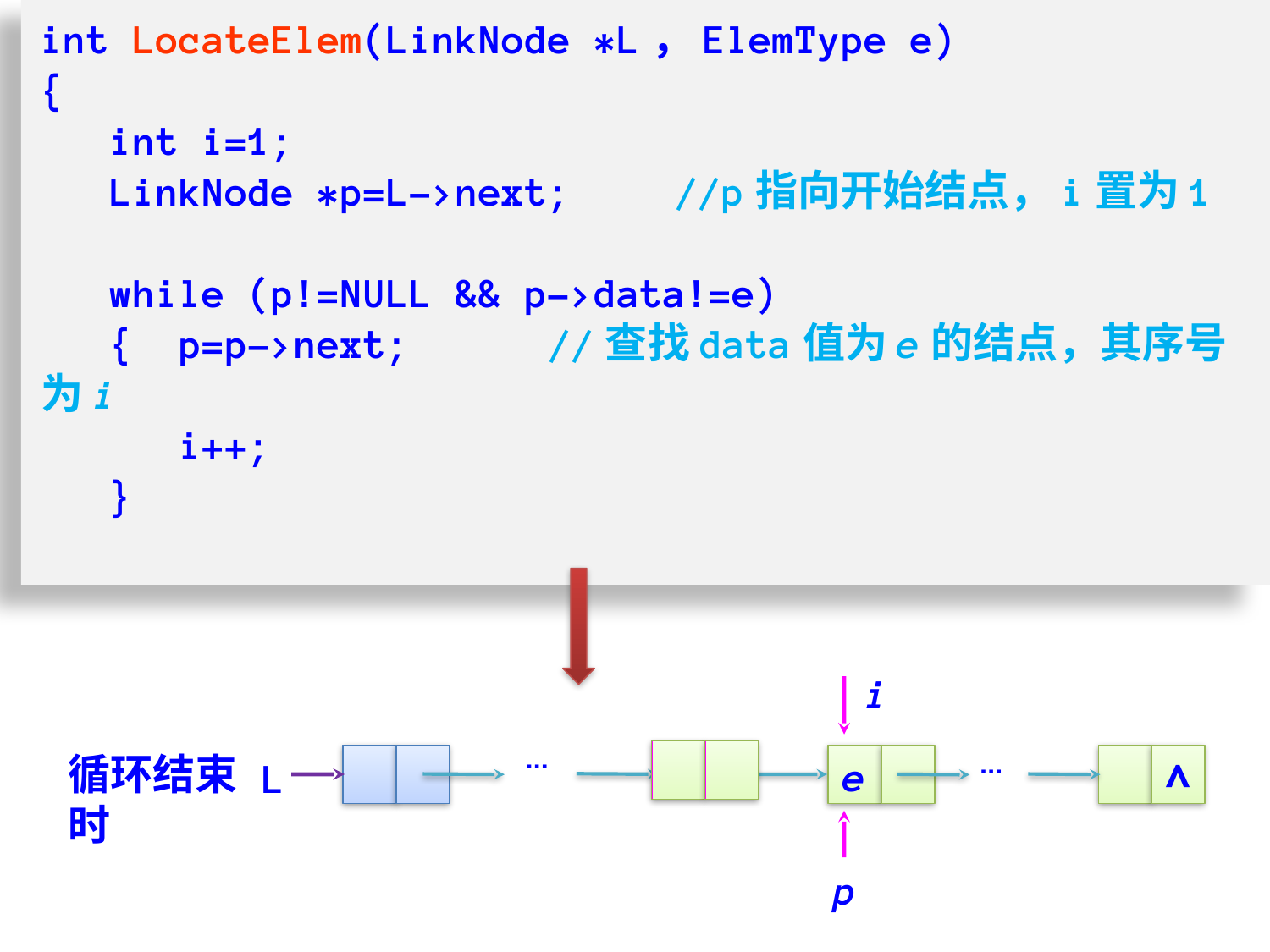

int LocateElem(LinkNode *L，ElemType e)
{
   int i=1;
   LinkNode *p=L->next;	//p指向开始结点，i置为1

   while (p!=NULL && p->data!=e)
   {  p=p->next; 	//查找data值为e的结点，其序号为i
      i++;
   }

i

…
…

循环结束时
L

e

∧

p